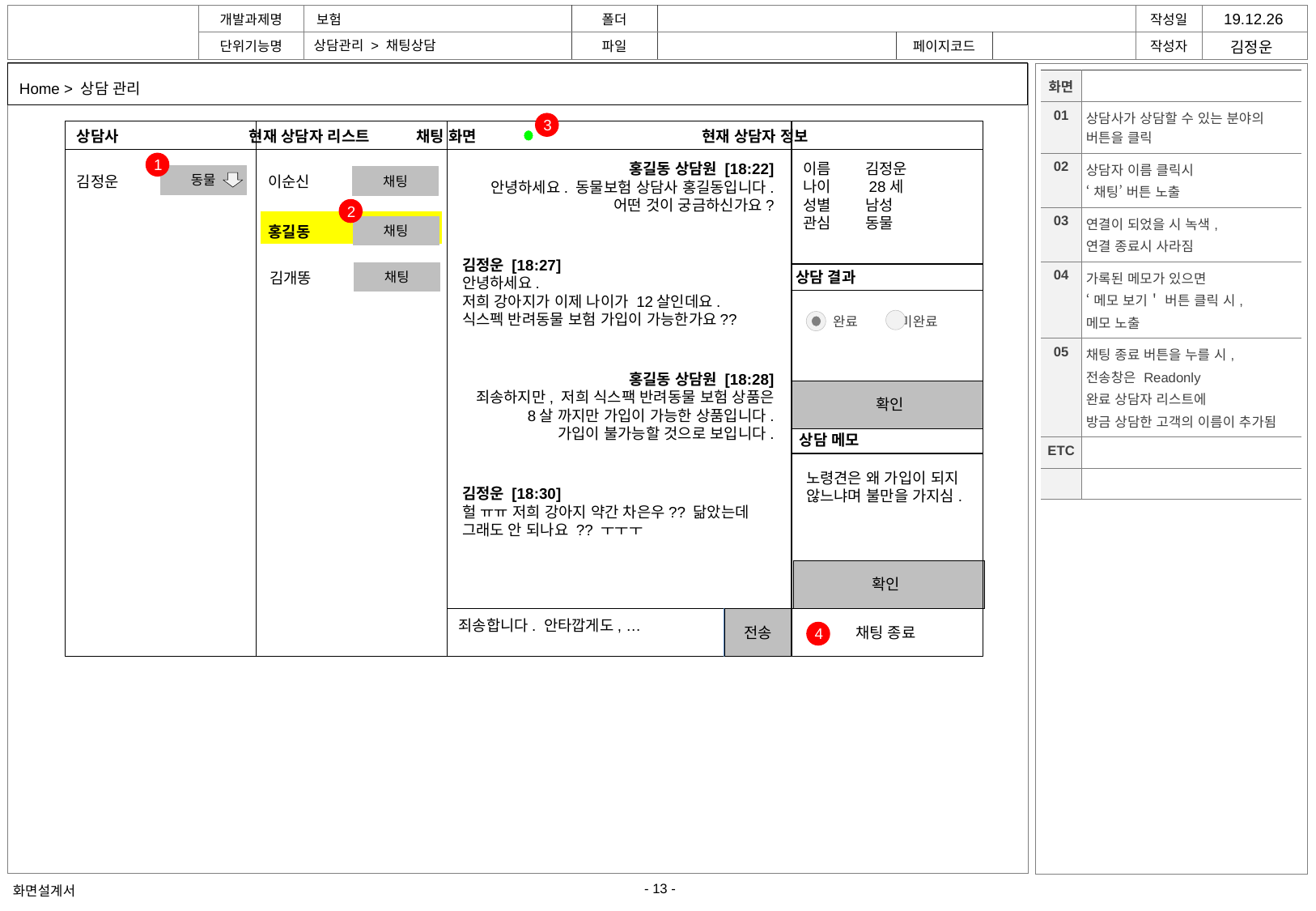

19.12.26
상담관리 > 채팅상담
김정운
Home > 상담 관리
| 화면 |  |
| --- | --- |
| 01 | 상담사가 상담할 수 있는 분야의 버튼을 클릭 |
| 02 | 상담자 이름 클릭시 ‘채팅’ 버튼 노출 |
| 03 | 연결이 되었을 시 녹색, 연결 종료시 사라짐 |
| 04 | 가록된 메모가 있으면 ‘메모 보기＇ 버튼 클릭 시, 메모 노출 |
| 05 | 채팅 종료 버튼을 누를 시, 전송창은 Readonly 완료 상담자 리스트에 방금 상담한 고객의 이름이 추가됨 |
| ETC |  |
|  |  |
3
상담사 	            현재 상담자 리스트           채팅 화면                                                     현재 상담자 정보

1
이름        김정운
나이        28세
성별        남성
관심        동물

홍길동 상담원 [18:22]
안녕하세요. 동물보험 상담사 홍길동입니다. 어떤 것이 궁금하신가요?
동물
김정운

채팅
이순신

2

홍길동
채팅
김정운 [18:27]
안녕하세요.
저희 강아지가 이제 나이가 12살인데요.
식스펙 반려동물 보험 가입이 가능한가요??
상담 결과
채팅
김개똥
완료           미완료

홍길동 상담원 [18:28]
죄송하지만, 저희 식스팩 반려동물 보험 상품은 8살 까지만 가입이 가능한 상품입니다.
가입이 불가능할 것으로 보입니다.

확인
상담 메모
노령견은 왜 가입이 되지 않느냐며 불만을 가지심.
김정운 [18:30]
헐 ㅠㅠ 저희 강아지 약간 차은우?? 닮았는데 그래도 안 되나요 ?? ㅜㅜㅜ

확인

죄송합니다. 안타깝게도, …

채팅 종료
전송
4